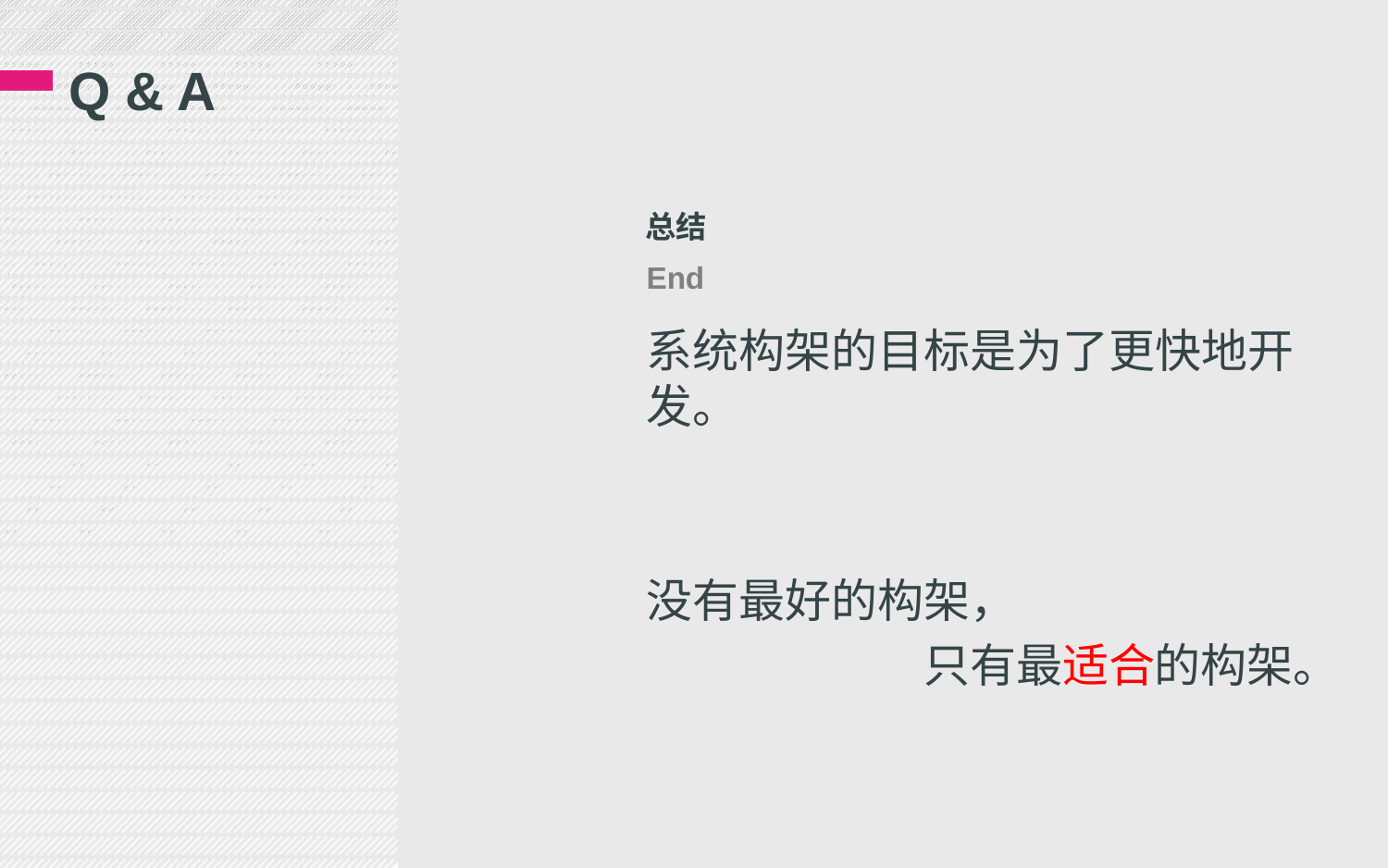

# Q & A
总结
End
系统构架的目标是为了更快地开发。

没有最好的构架，
		只有最适合的构架。